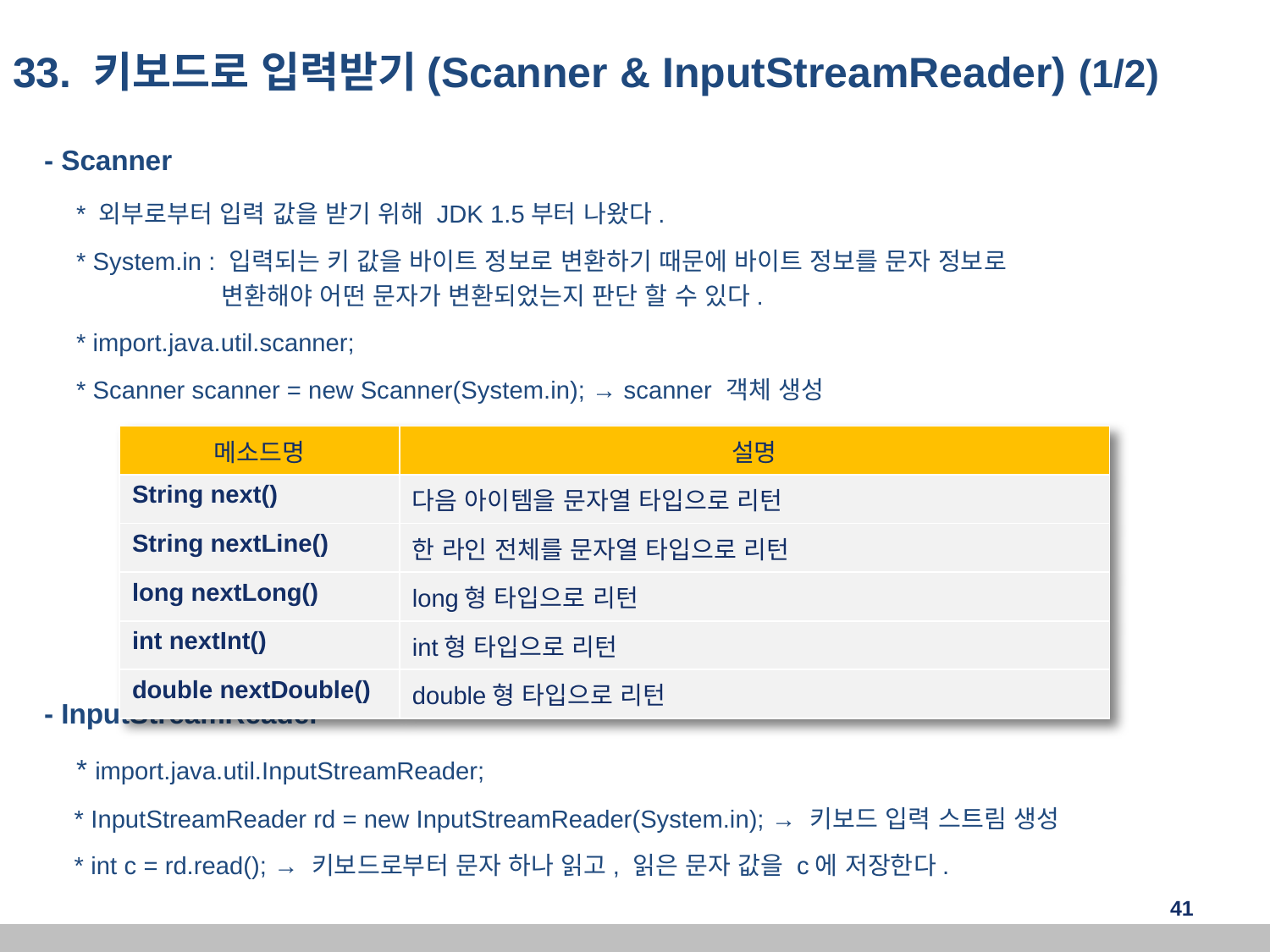

33. 키보드로 입력받기(Scanner & InputStreamReader) (1/2)
    - Scanner

* 외부로부터 입력 값을 받기 위해 JDK 1.5부터 나왔다.

* System.in : 입력되는 키 값을 바이트 정보로 변환하기 때문에 바이트 정보를 문자 정보로
                    변환해야 어떤 문자가 변환되었는지 판단 할 수 있다.

* import.java.util.scanner;

* Scanner scanner = new Scanner(System.in); → scanner 객체 생성

    - InputStreamReader

* import.java.util.InputStreamReader;

	  * InputStreamReader rd = new InputStreamReader(System.in); → 키보드 입력 스트림 생성

 	  * int c = rd.read(); → 키보드로부터 문자 하나 읽고, 읽은 문자 값을 c에 저장한다.
| 메소드명 | 설명 |
| --- | --- |
| String next() | 다음 아이템을 문자열 타입으로 리턴 |
| String nextLine() | 한 라인 전체를 문자열 타입으로 리턴 |
| long nextLong() | long형 타입으로 리턴 |
| int nextInt() | int형 타입으로 리턴 |
| double nextDouble() | double형 타입으로 리턴 |
41